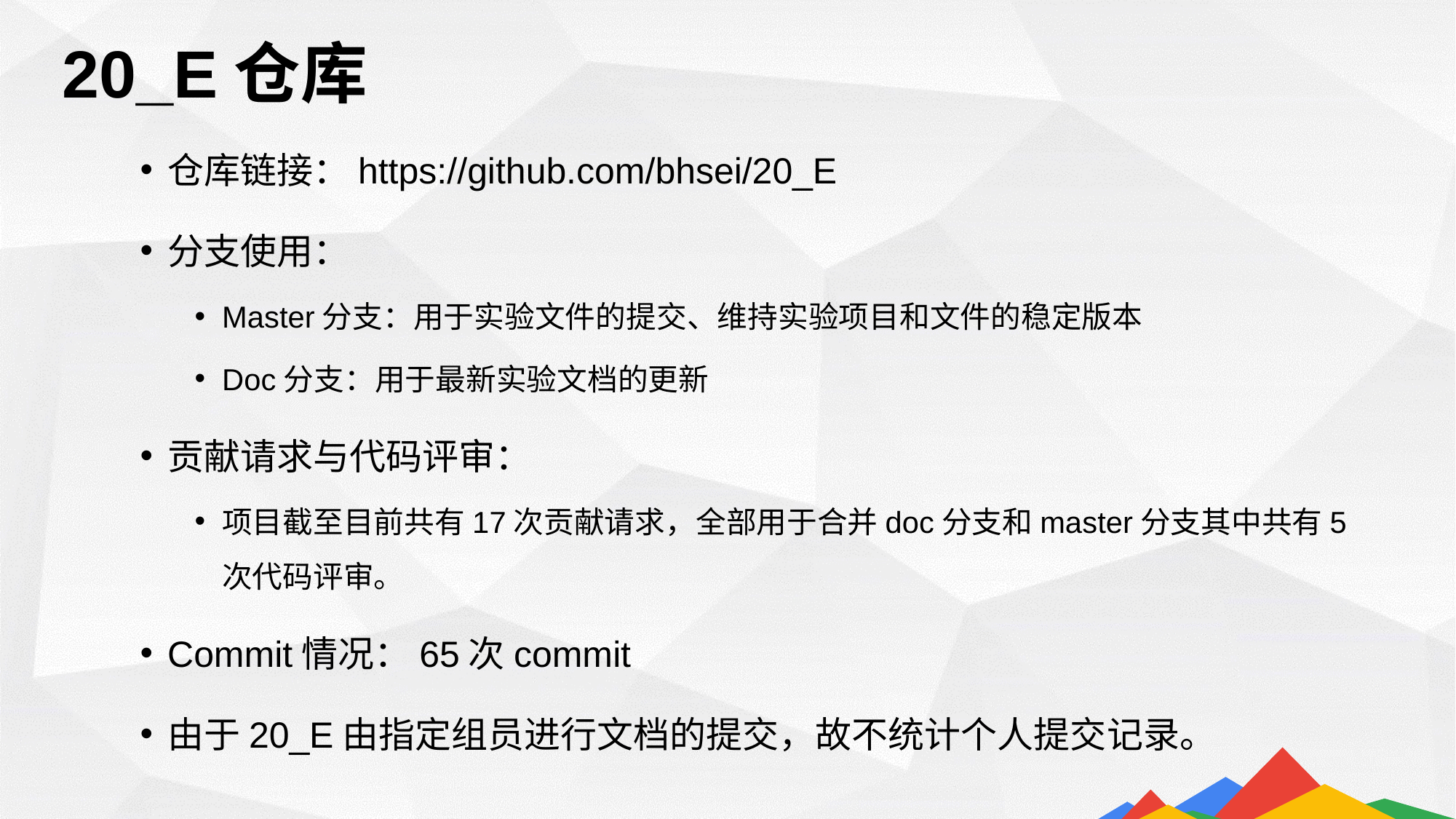

20_E仓库
仓库链接：https://github.com/bhsei/20_E
分支使用：
Master分支：用于实验文件的提交、维持实验项目和文件的稳定版本
Doc分支：用于最新实验文档的更新
贡献请求与代码评审：
项目截至目前共有17次贡献请求，全部用于合并doc分支和master分支其中共有5次代码评审。
Commit情况：65次commit
由于20_E由指定组员进行文档的提交，故不统计个人提交记录。